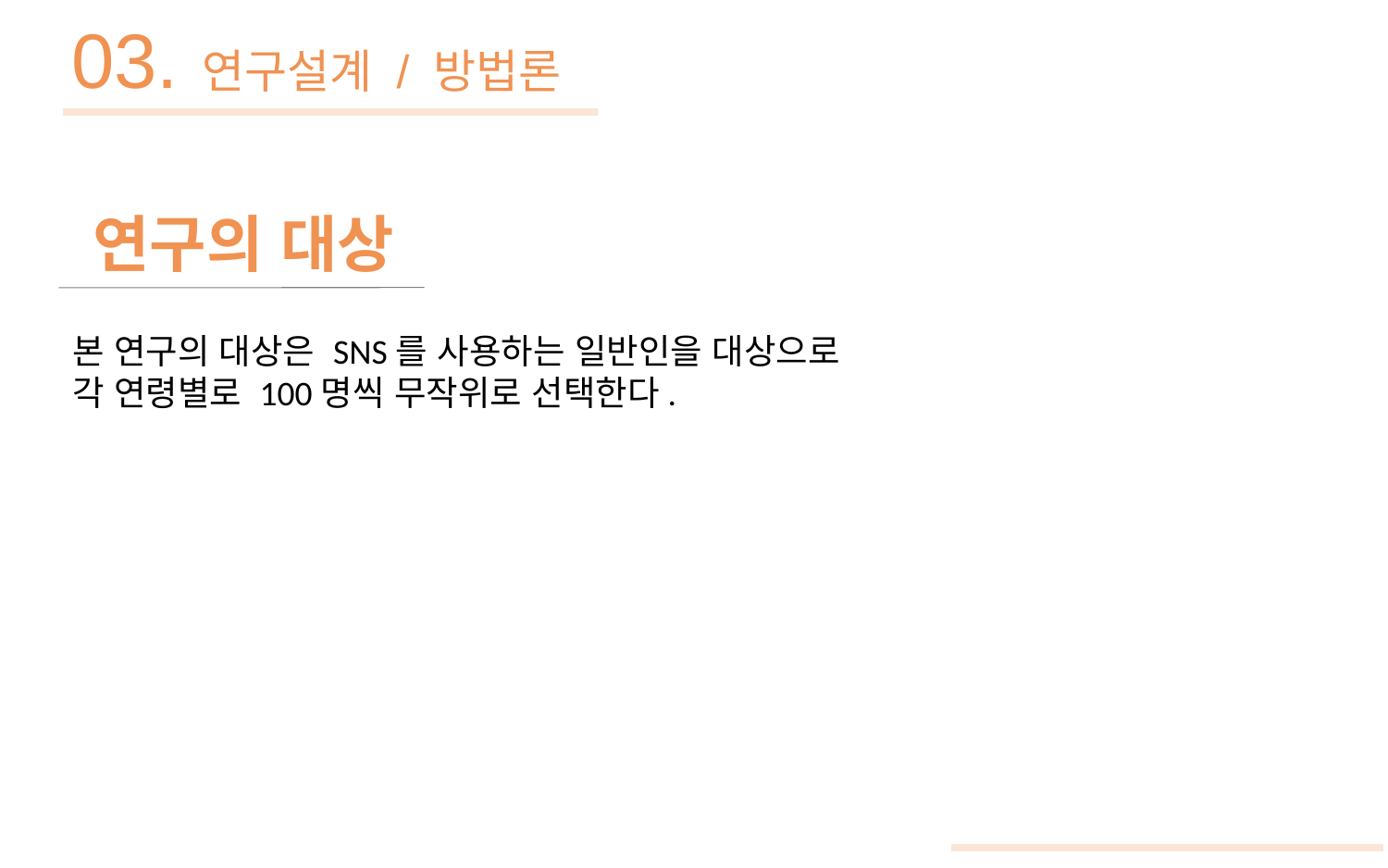

03. 연구설계 / 방법론
연구의 대상
본 연구의 대상은 SNS를 사용하는 일반인을 대상으로
각 연령별로 100명씩 무작위로 선택한다.